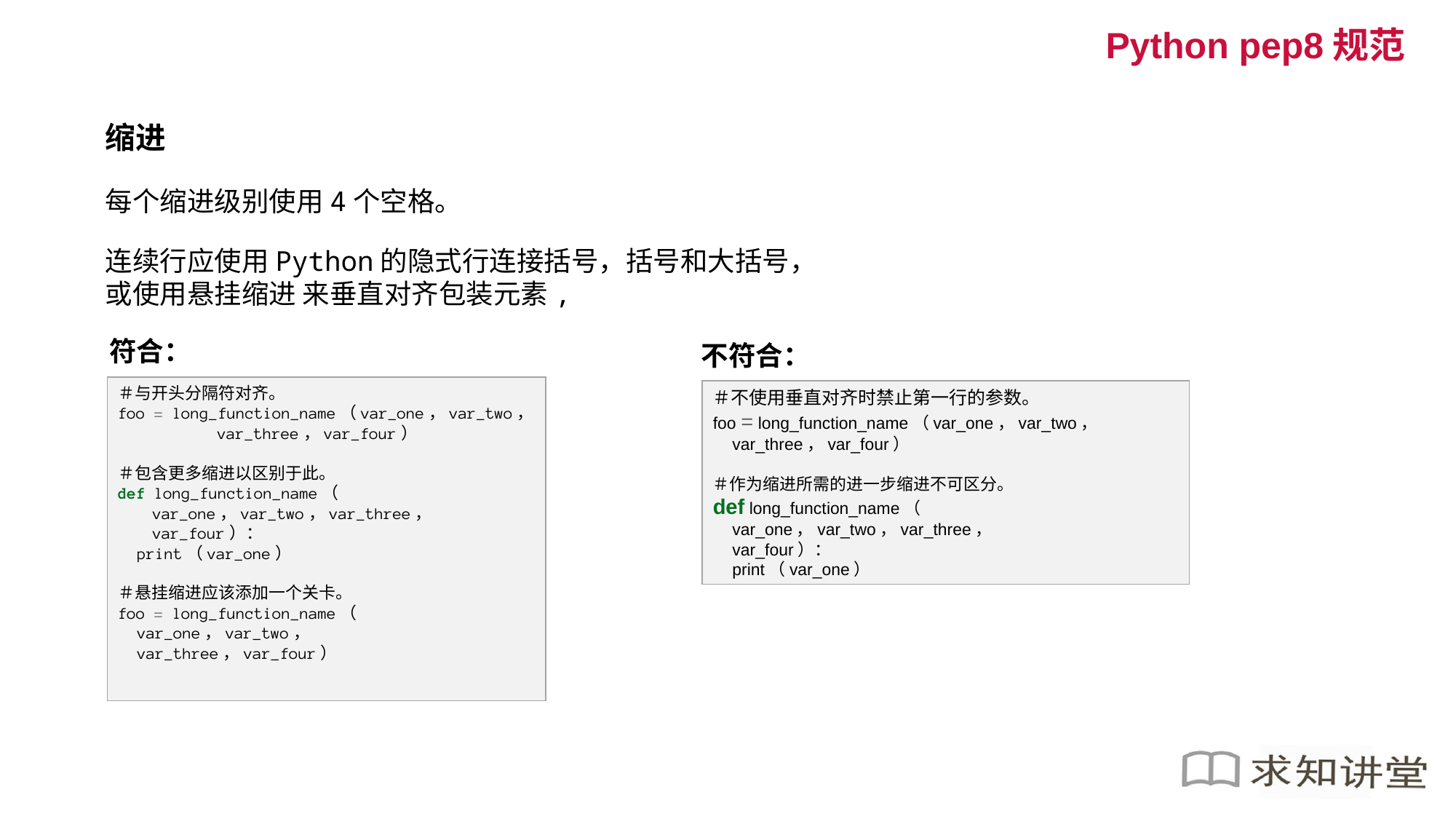

Python pep8规范
缩进
每个缩进级别使用4个空格。
连续行应使用Python的隐式行连接括号，括号和大括号，或使用悬挂缩进 来垂直对齐包装元素,
符合：
不符合：
＃与开头分隔符对齐。
foo = long_function_name（var_one，var_two，
                         var_three，var_four）
＃包含更多缩进以区别于此。
def long_function_name（
        var_one，var_two，var_three，
        var_four）：
    print（var_one）
＃悬挂缩进应该添加一个关卡。
foo = long_function_name（
    var_one，var_two，
    var_three，var_four）

＃不使用垂直对齐时禁止第一行的参数。
foo = long_function_name（var_one，var_two，
    var_three，var_four）
＃作为缩进所需的进一步缩进不可区分。
def long_function_name（
    var_one，var_two，var_three，
    var_four）：
    print（var_one）